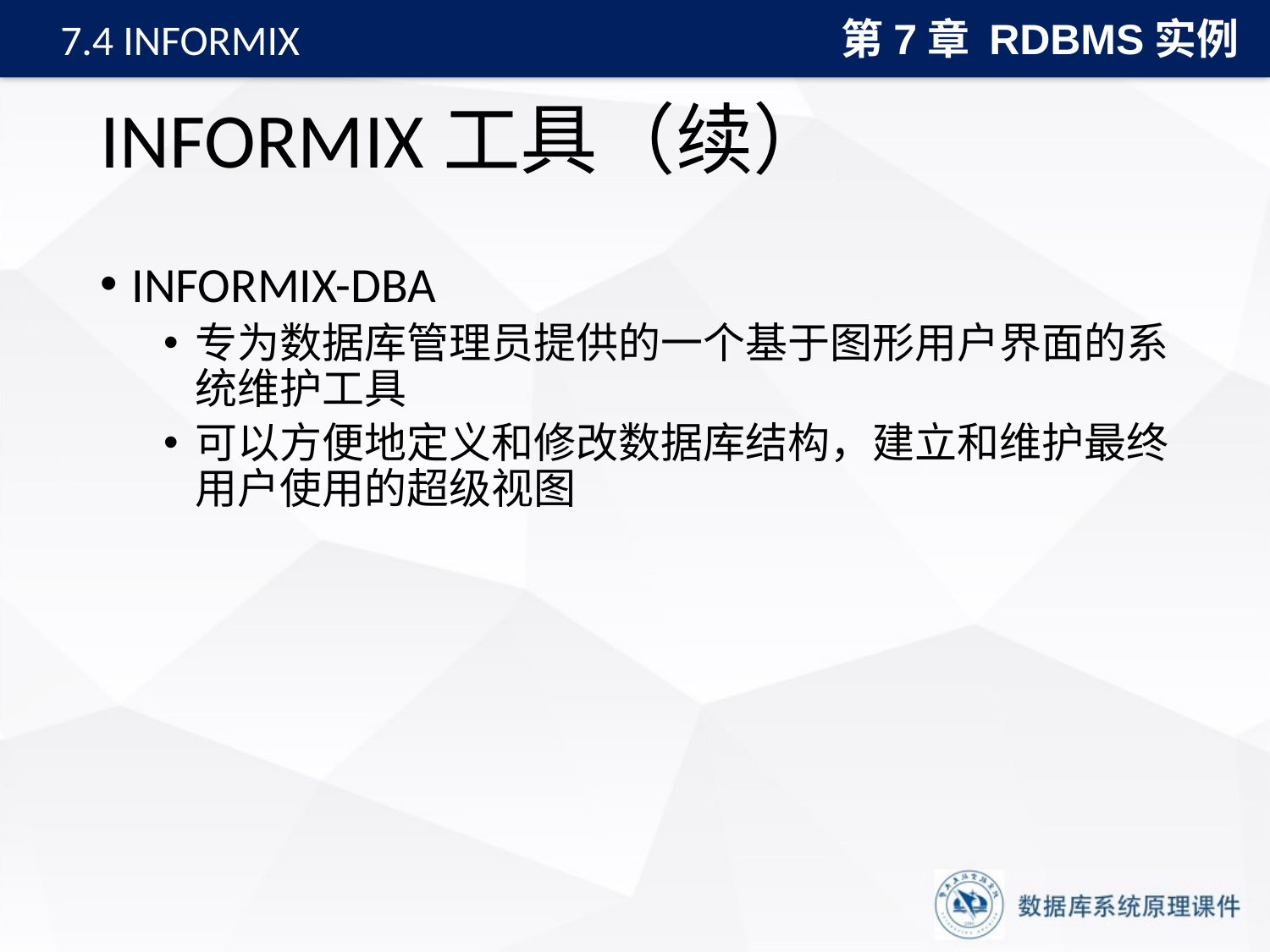

第7章 RDBMS实例
7.4 INFORMIX
# INFORMIX工具（续）
INFORMIX-DBA
专为数据库管理员提供的一个基于图形用户界面的系统维护工具
可以方便地定义和修改数据库结构，建立和维护最终用户使用的超级视图